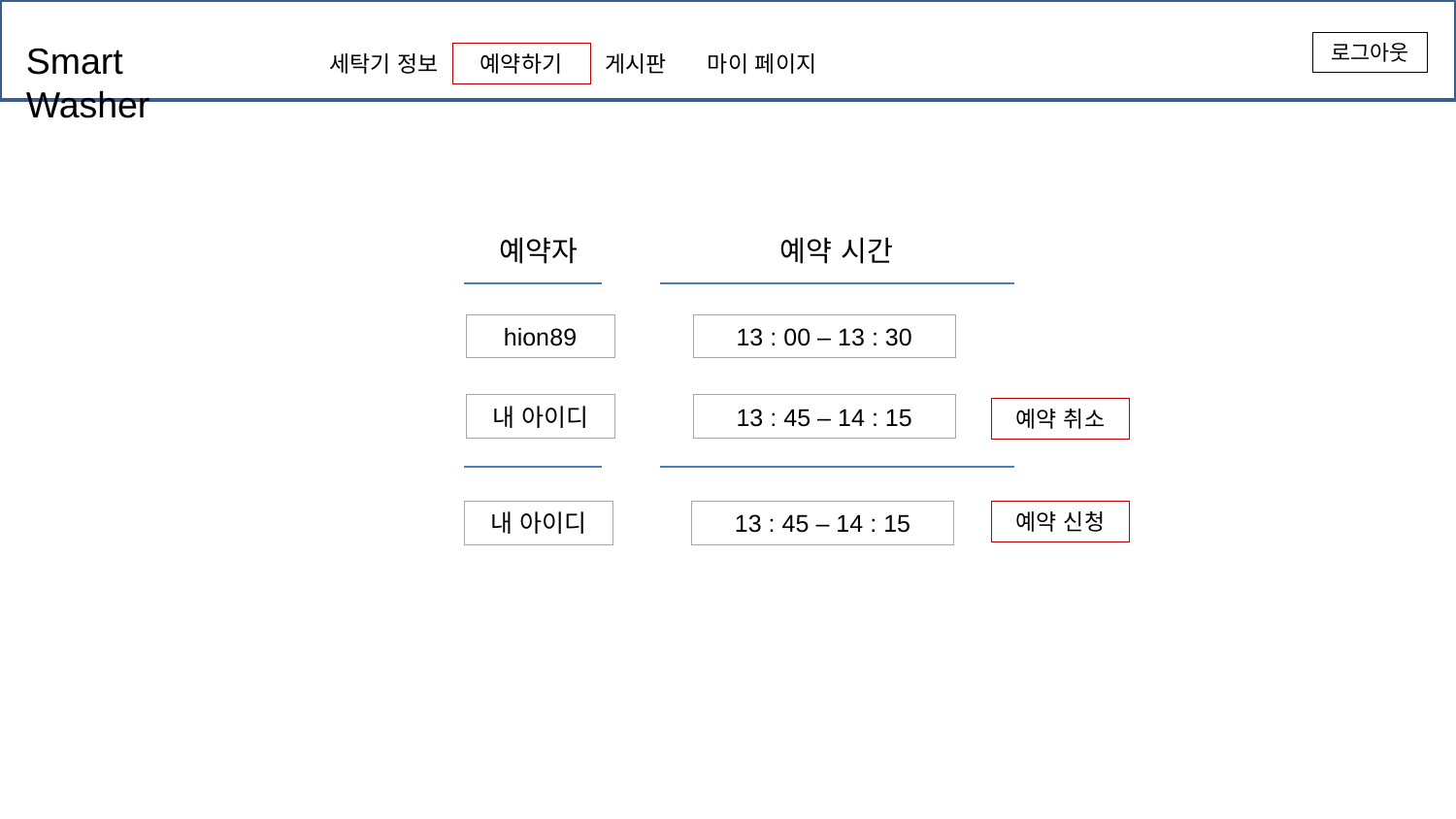

Smart Washer
로그아웃
세탁기 정보
예약하기
게시판
마이 페이지
예약자
예약 시간
hion89
13 : 00 – 13 : 30
내 아이디
13 : 45 – 14 : 15
예약 취소
내 아이디
13 : 45 – 14 : 15
예약 신청